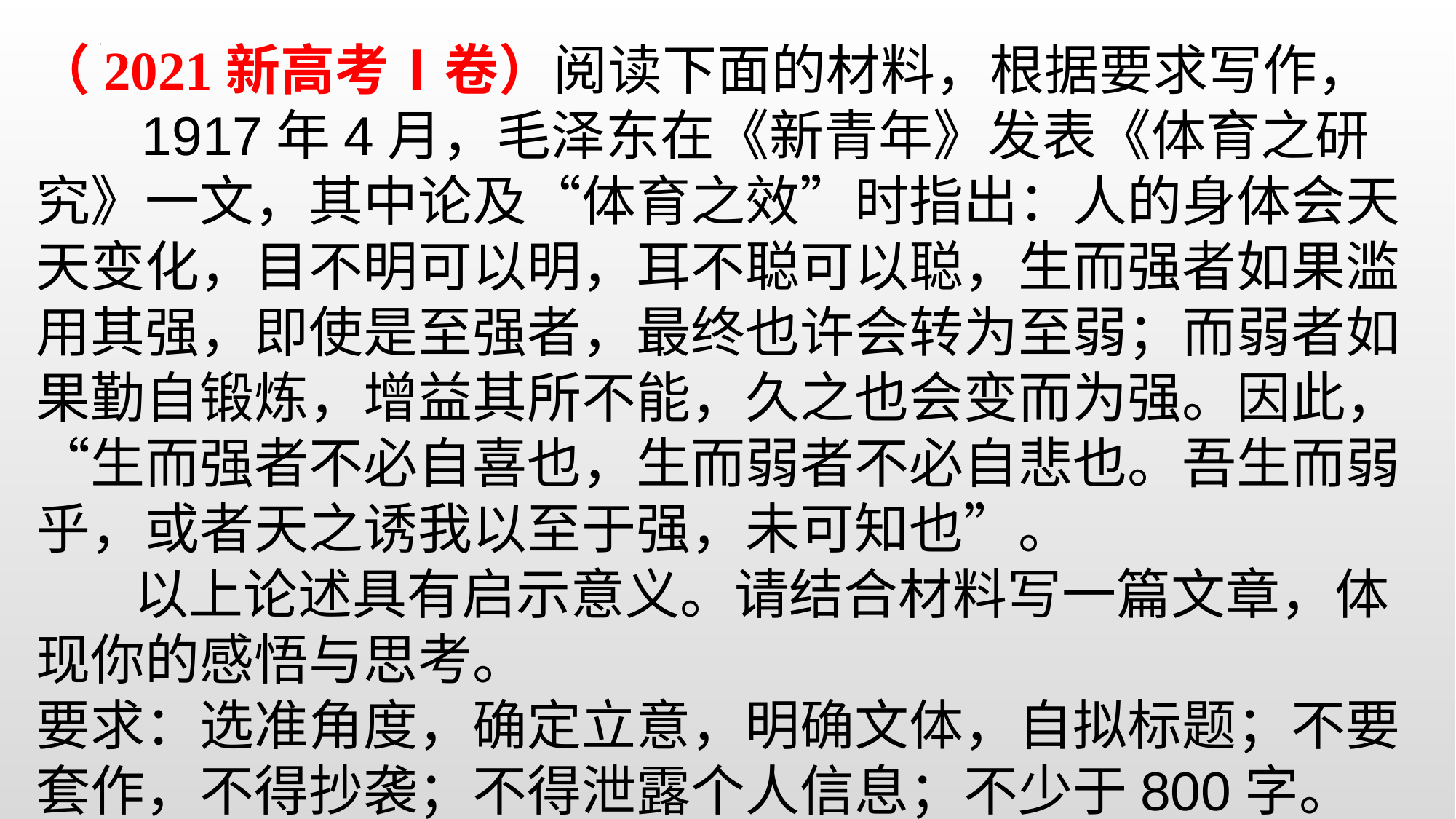

（2021新高考Ⅰ卷）阅读下面的材料，根据要求写作，
       1917年4月，毛泽东在《新青年》发表《体育之研究》一文，其中论及“体育之效”时指出：人的身体会天天变化，目不明可以明，耳不聪可以聪，生而强者如果滥用其强，即使是至强者，最终也许会转为至弱；而弱者如果勤自锻炼，增益其所不能，久之也会变而为强。因此，“生而强者不必自喜也，生而弱者不必自悲也。吾生而弱乎，或者天之诱我以至于强，未可知也”。       以上论述具有启示意义。请结合材料写一篇文章，体现你的感悟与思考。要求：选准角度，确定立意，明确文体，自拟标题；不要套作，不得抄袭；不得泄露个人信息；不少于800字。